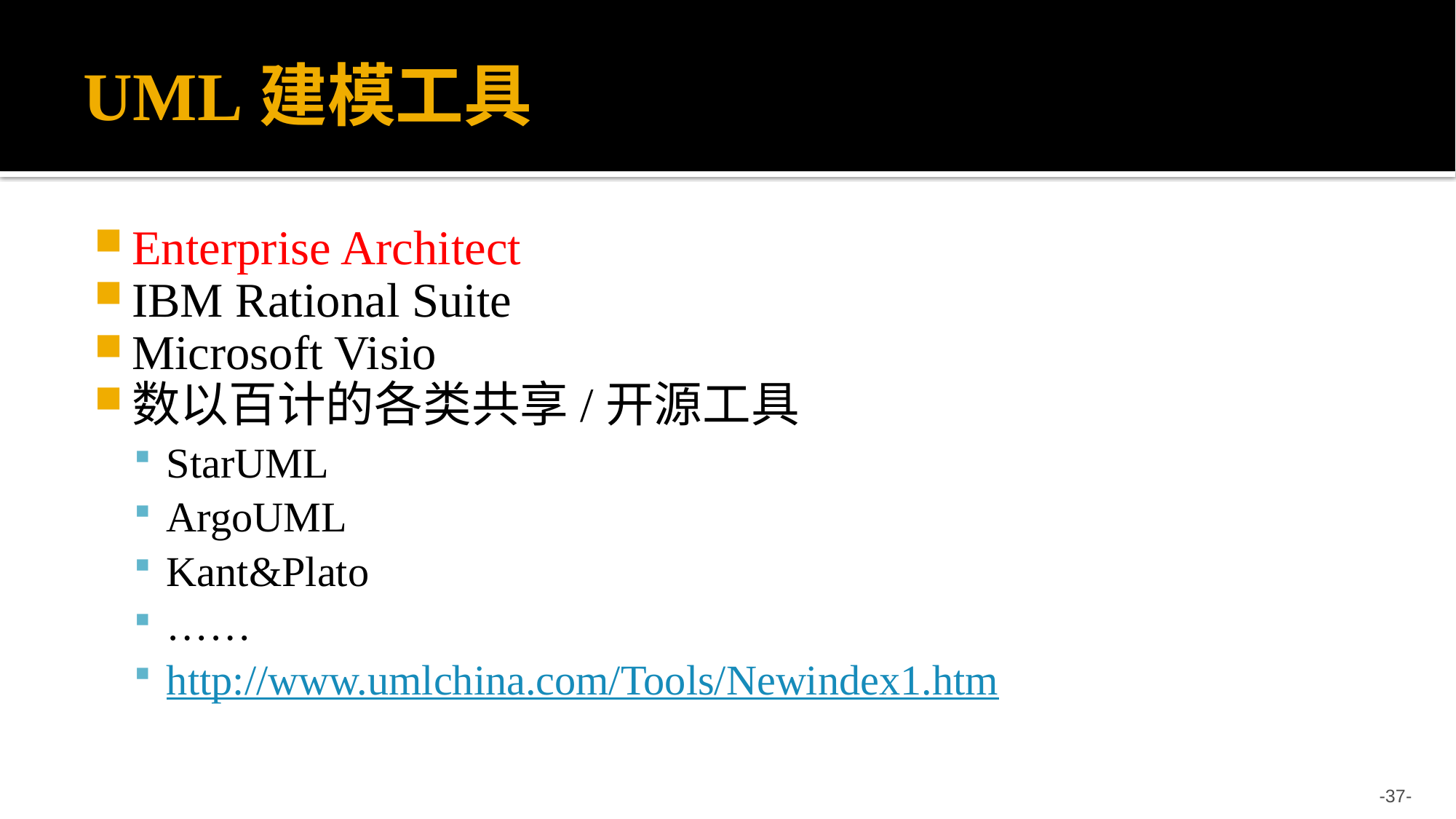

# UML建模工具
Enterprise Architect
IBM Rational Suite
Microsoft Visio
数以百计的各类共享/开源工具
StarUML
ArgoUML
Kant&Plato
……
http://www.umlchina.com/Tools/Newindex1.htm
-37-